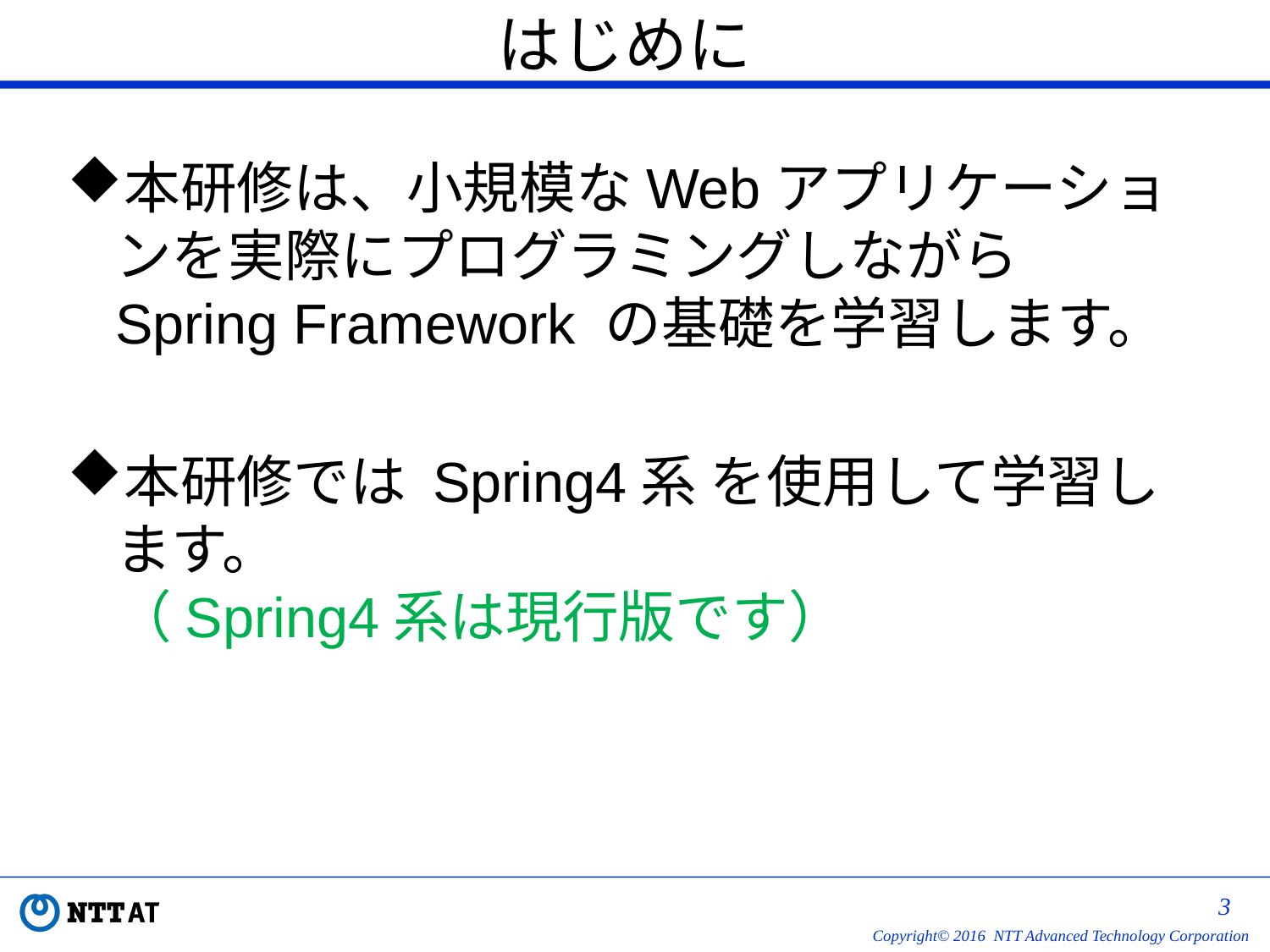

# はじめに
本研修は、小規模なWebアプリケーションを実際にプログラミングしながら Spring Framework の基礎を学習します。

本研修では Spring4系 を使用して学習します。
（Spring4系は現行版です）

3